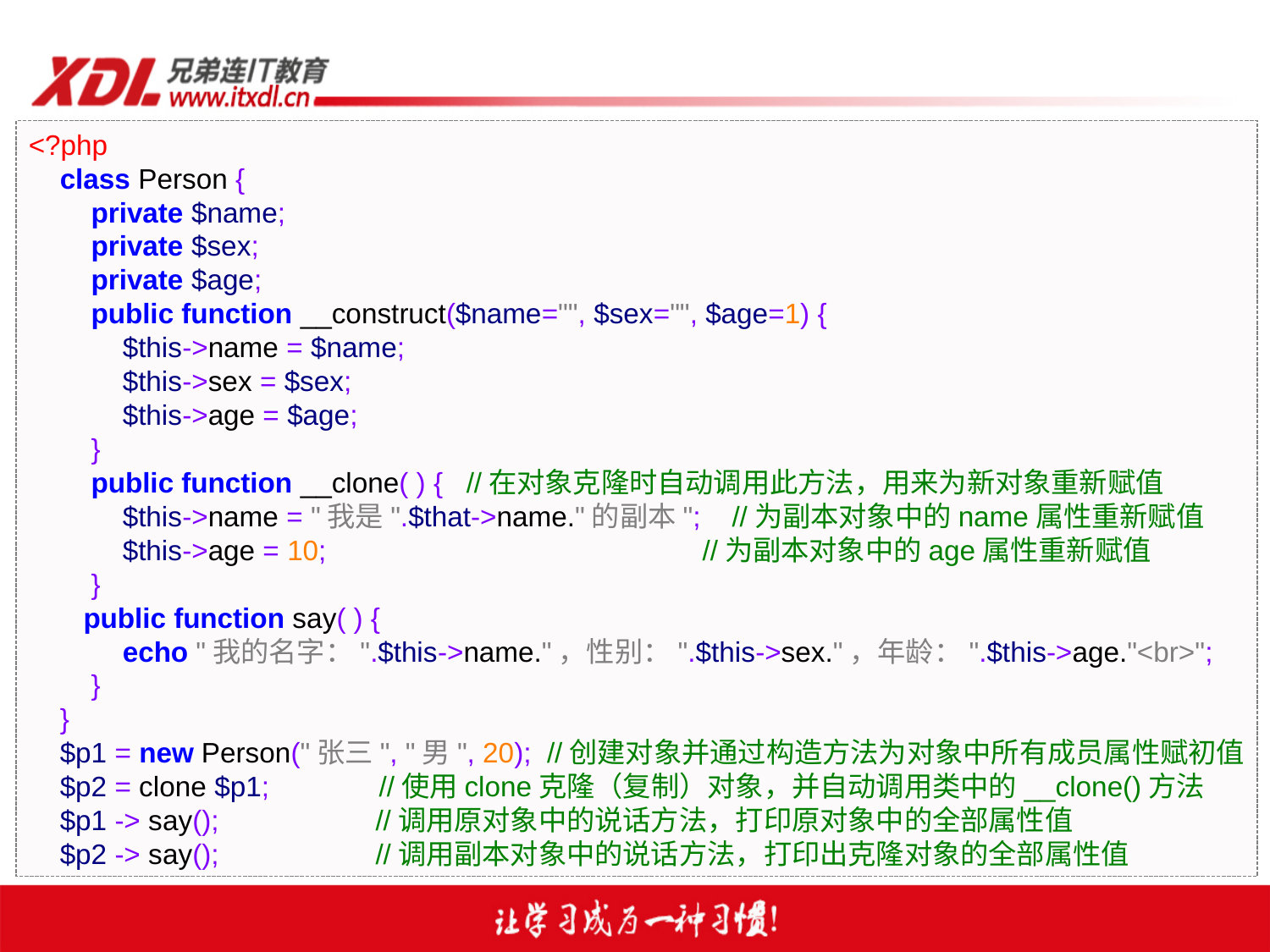

<?php
    class Person {
        private $name;
        private $sex;
        private $age;
        public function __construct($name="", $sex="", $age=1) {
            $this->name = $name;
            $this->sex = $sex;
            $this->age = $age;
        }
        public function __clone( ) {   //在对象克隆时自动调用此方法，用来为新对象重新赋值
            $this->name = "我是".$that->name."的副本";    //为副本对象中的name属性重新赋值
            $this->age = 10;                                                //为副本对象中的age属性重新赋值
        }
       public function say( ) {
            echo "我的名字：".$this->name."，性别：".$this->sex."，年龄：".$this->age."<br>";
        }
    }
    $p1 = new Person("张三", "男", 20);  //创建对象并通过构造方法为对象中所有成员属性赋初值
    $p2 = clone $p1;              //使用clone克隆（复制）对象，并自动调用类中的__clone()方法
    $p1 -> say();                    //调用原对象中的说话方法，打印原对象中的全部属性值
    $p2 -> say();                    //调用副本对象中的说话方法，打印出克隆对象的全部属性值